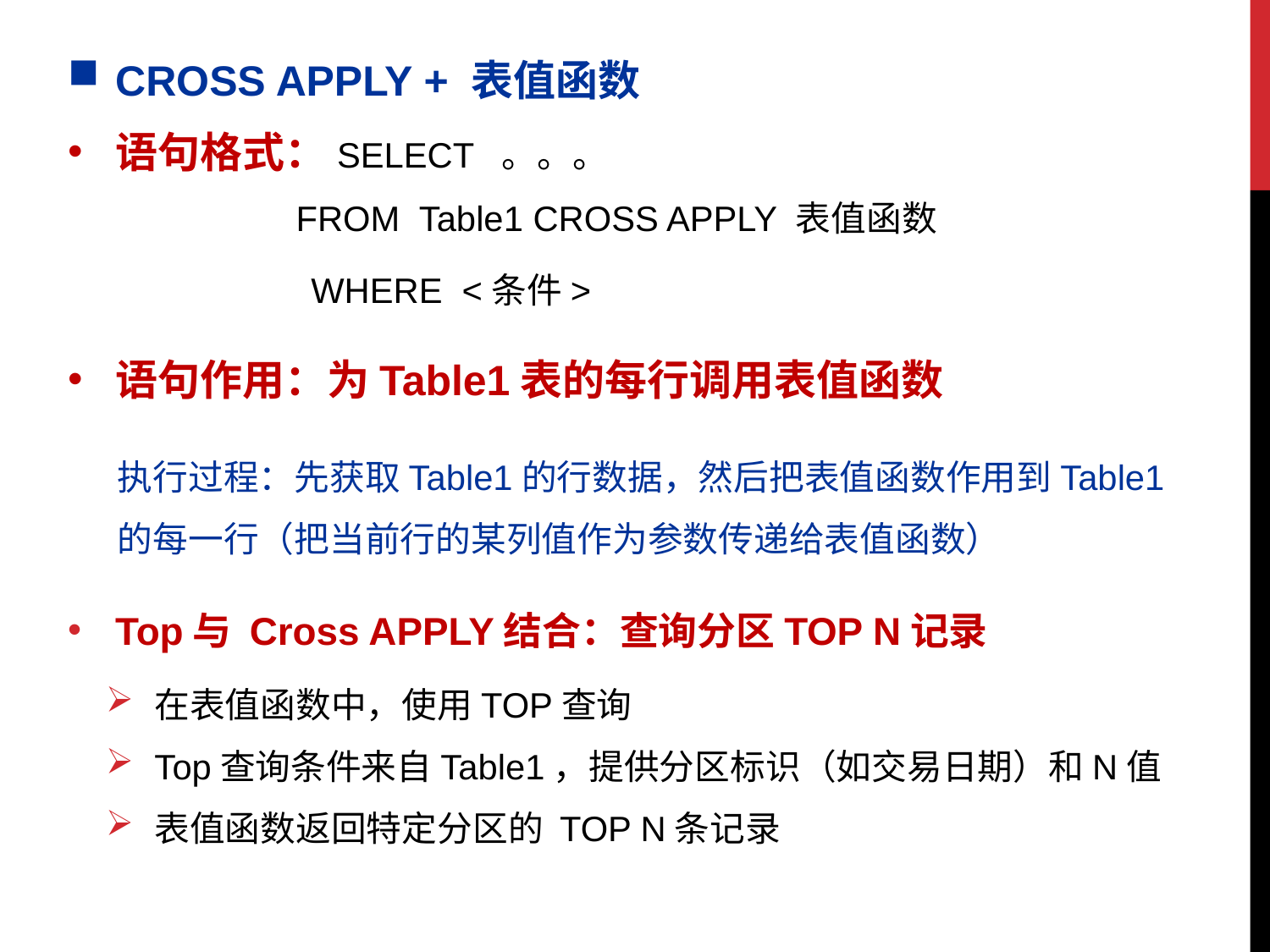

CROSS APPLY + 表值函数
语句格式：SELECT  。。。 
                      FROM  Table1 CROSS APPLY 表值函数
                         WHERE  <条件>
语句作用：为Table1表的每行调用表值函数
执行过程：先获取Table1的行数据，然后把表值函数作用到Table1的每一行（把当前行的某列值作为参数传递给表值函数）
Top与 Cross APPLY结合：查询分区TOP N记录
在表值函数中，使用TOP查询
Top查询条件来自Table1，提供分区标识（如交易日期）和N值
表值函数返回特定分区的 TOP N条记录